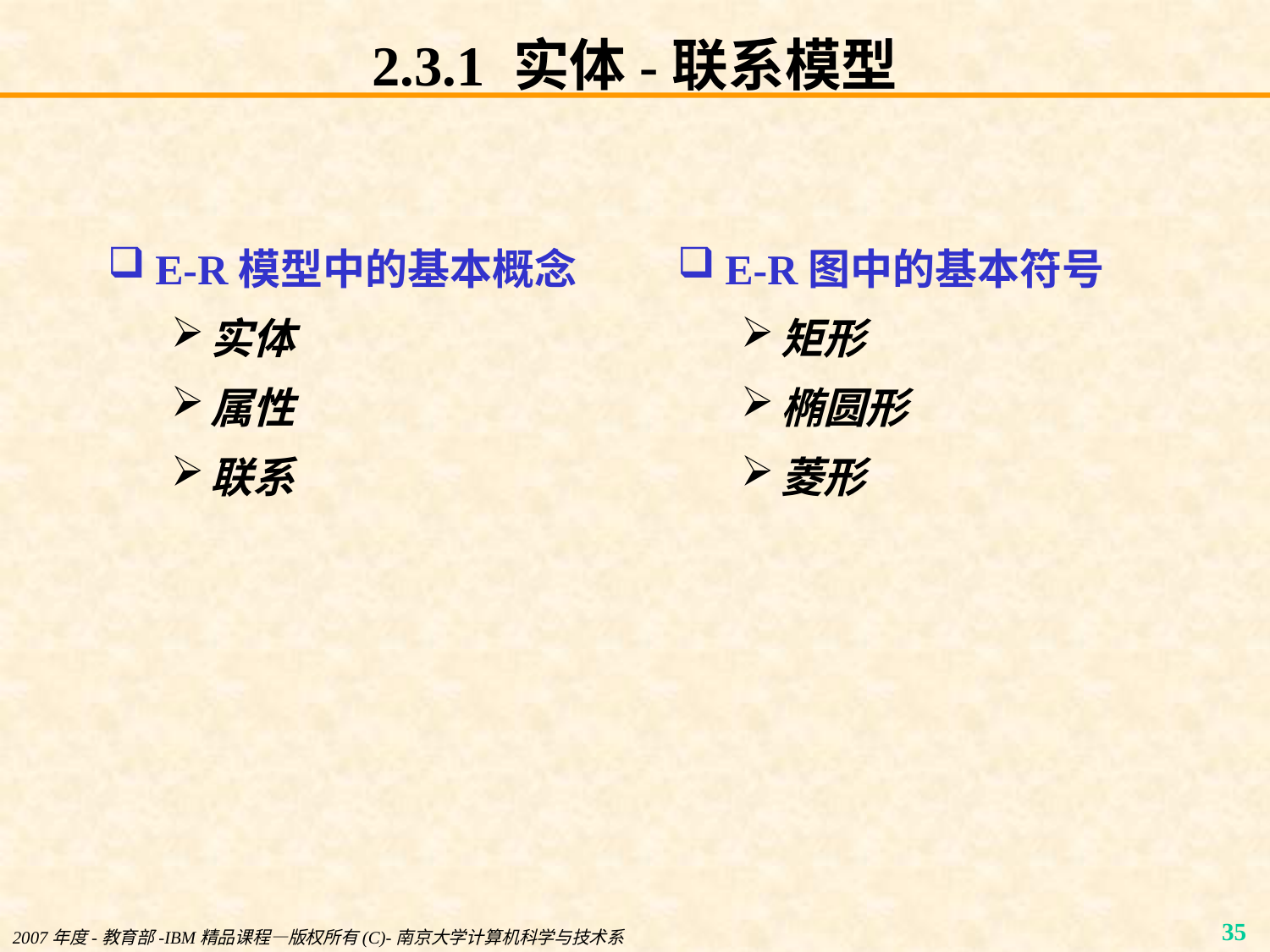

# 2.3.1 实体-联系模型
E-R模型中的基本概念
实体
属性
联系
E-R图中的基本符号
矩形
椭圆形
菱形
35
2007年度-教育部-IBM精品课程—版权所有(C)-南京大学计算机科学与技术系